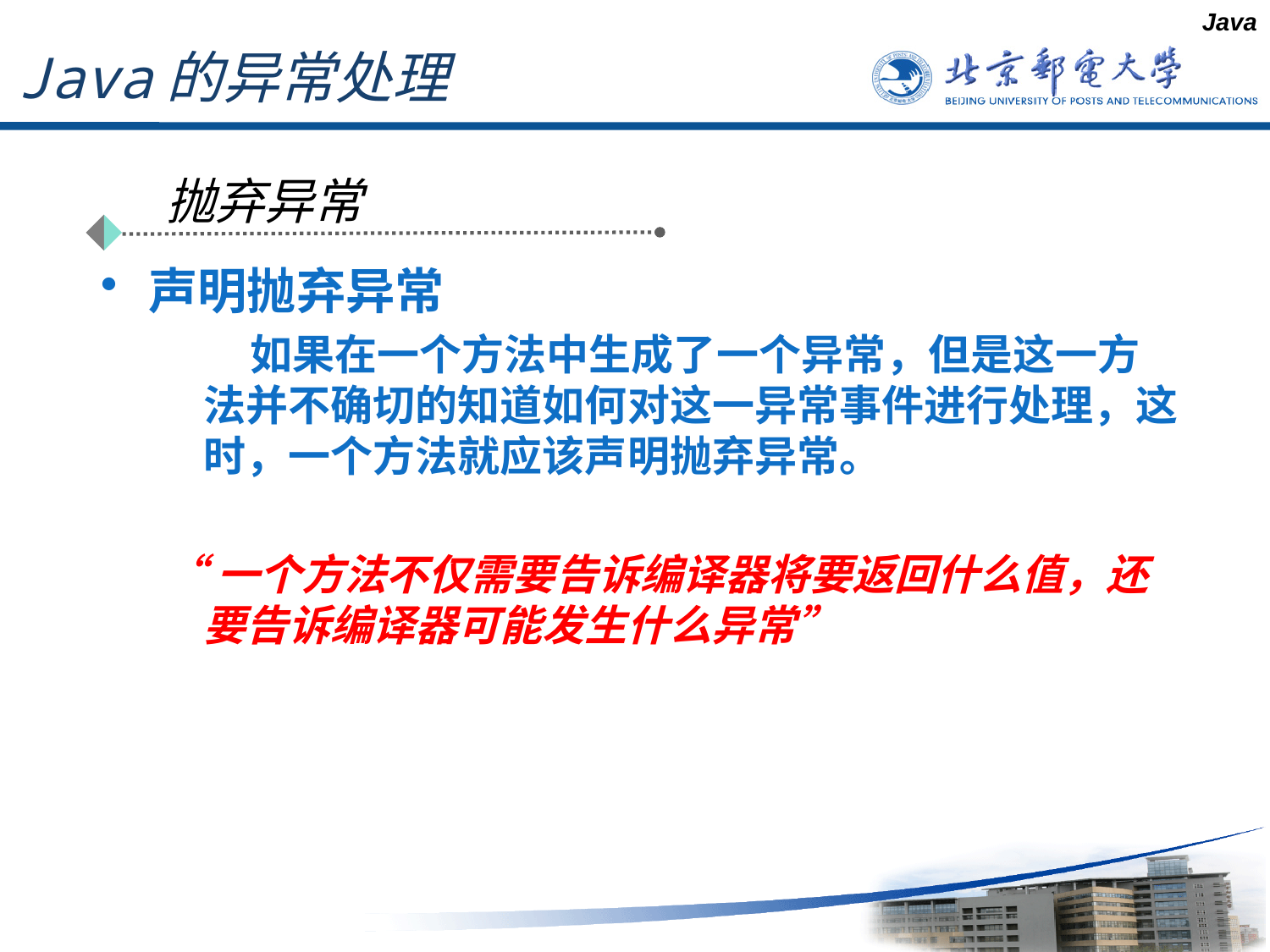

Java
# Java的异常处理

抛弃异常

声明抛弃异常
        如果在一个方法中生成了一个异常，但是这一方法并不确切的知道如何对这一异常事件进行处理，这时，一个方法就应该声明抛弃异常。

“一个方法不仅需要告诉编译器将要返回什么值，还要告诉编译器可能发生什么异常”